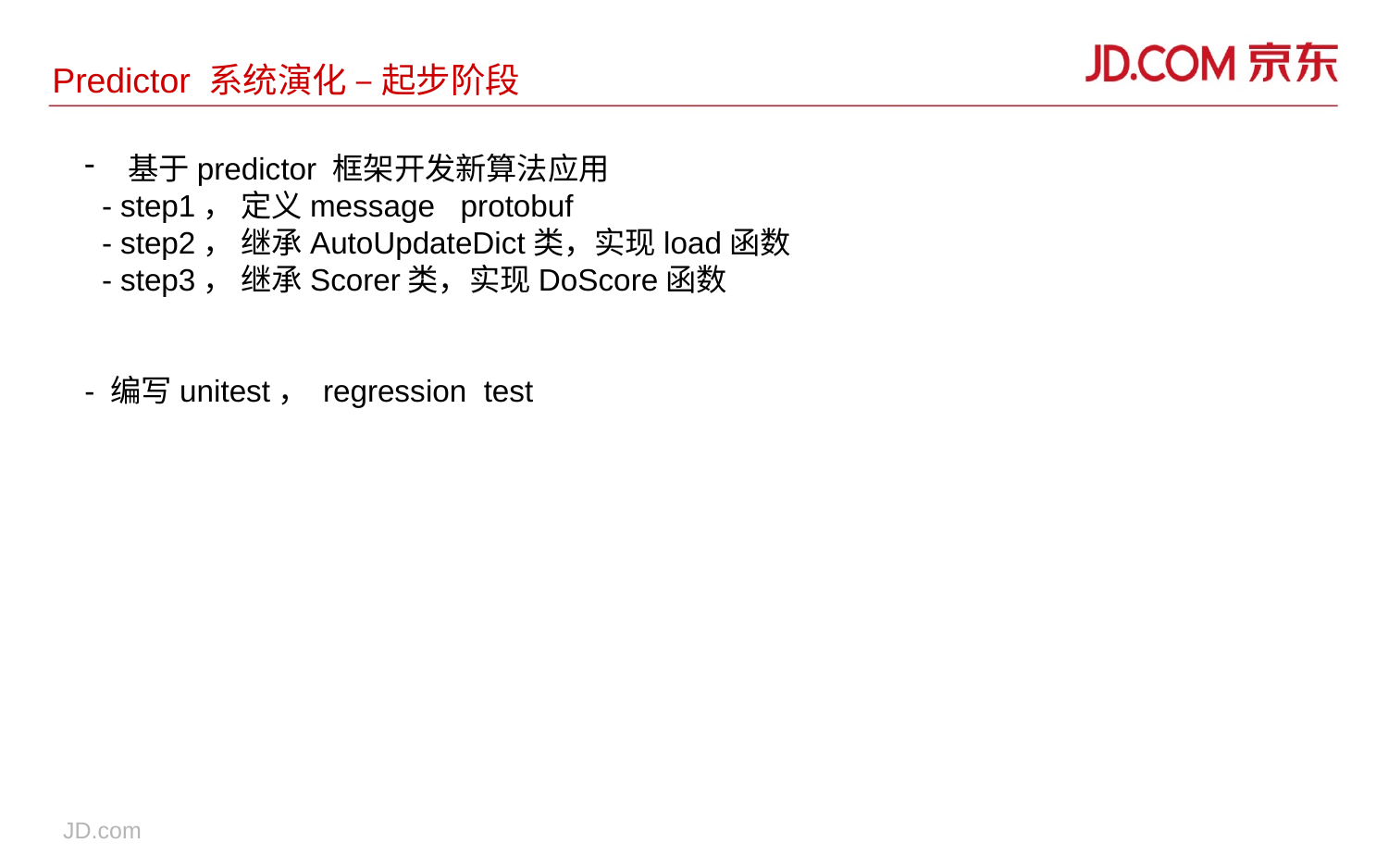

# Predictor 系统演化 – 起步阶段
基于predictor 框架开发新算法应用
  - step1， 定义message   protobuf
  - step2， 继承AutoUpdateDict类，实现load函数
  - step3， 继承Scorer类，实现DoScore函数

- 编写unitest， regression  test